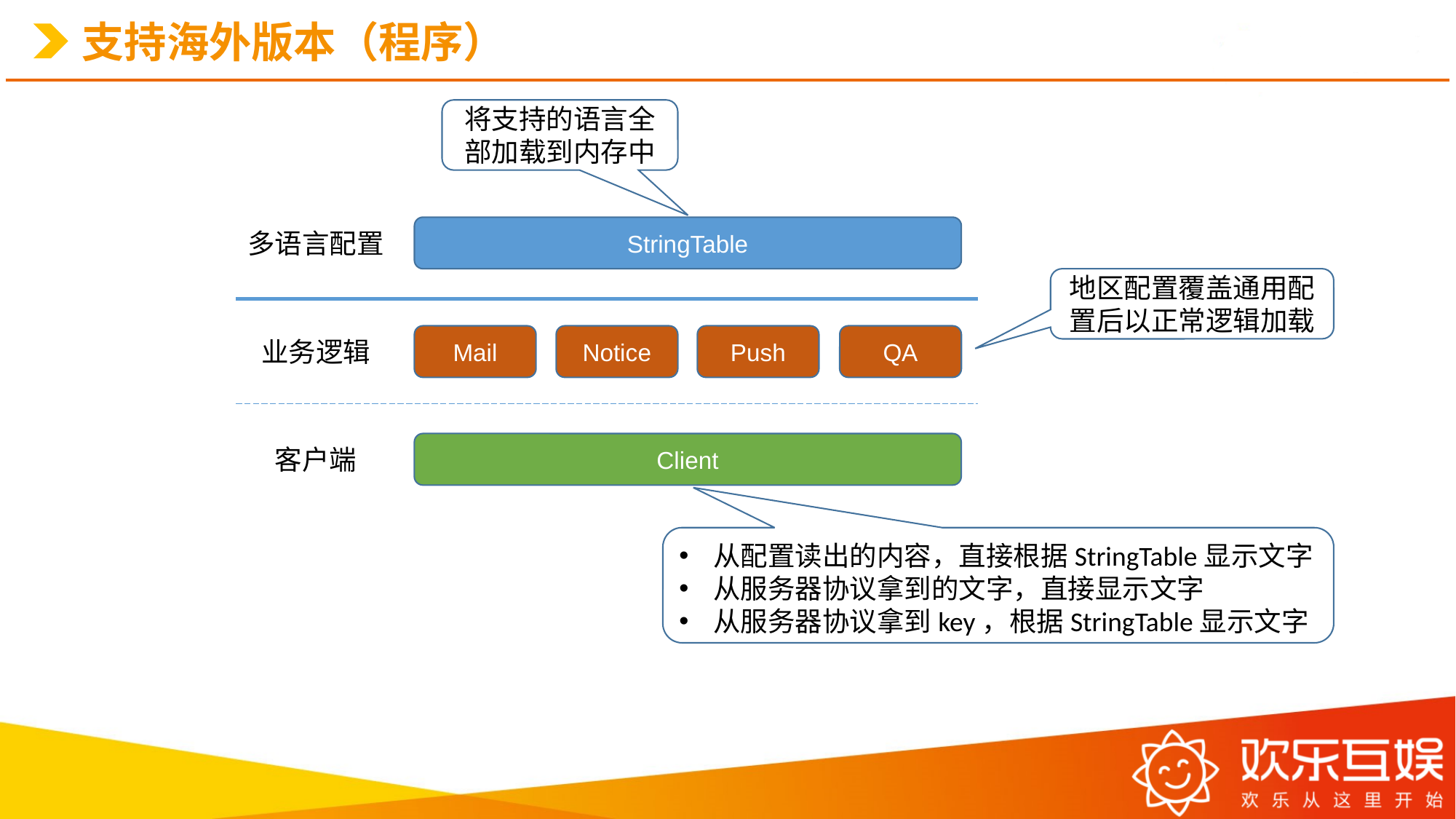

# 支持海外版本（程序）
将支持的语言全部加载到内存中
StringTable
多语言配置
地区配置覆盖通用配置后以正常逻辑加载
Mail
Notice
Push
QA
业务逻辑
Client
客户端
从配置读出的内容，直接根据StringTable显示文字
从服务器协议拿到的文字，直接显示文字
从服务器协议拿到key，根据StringTable显示文字